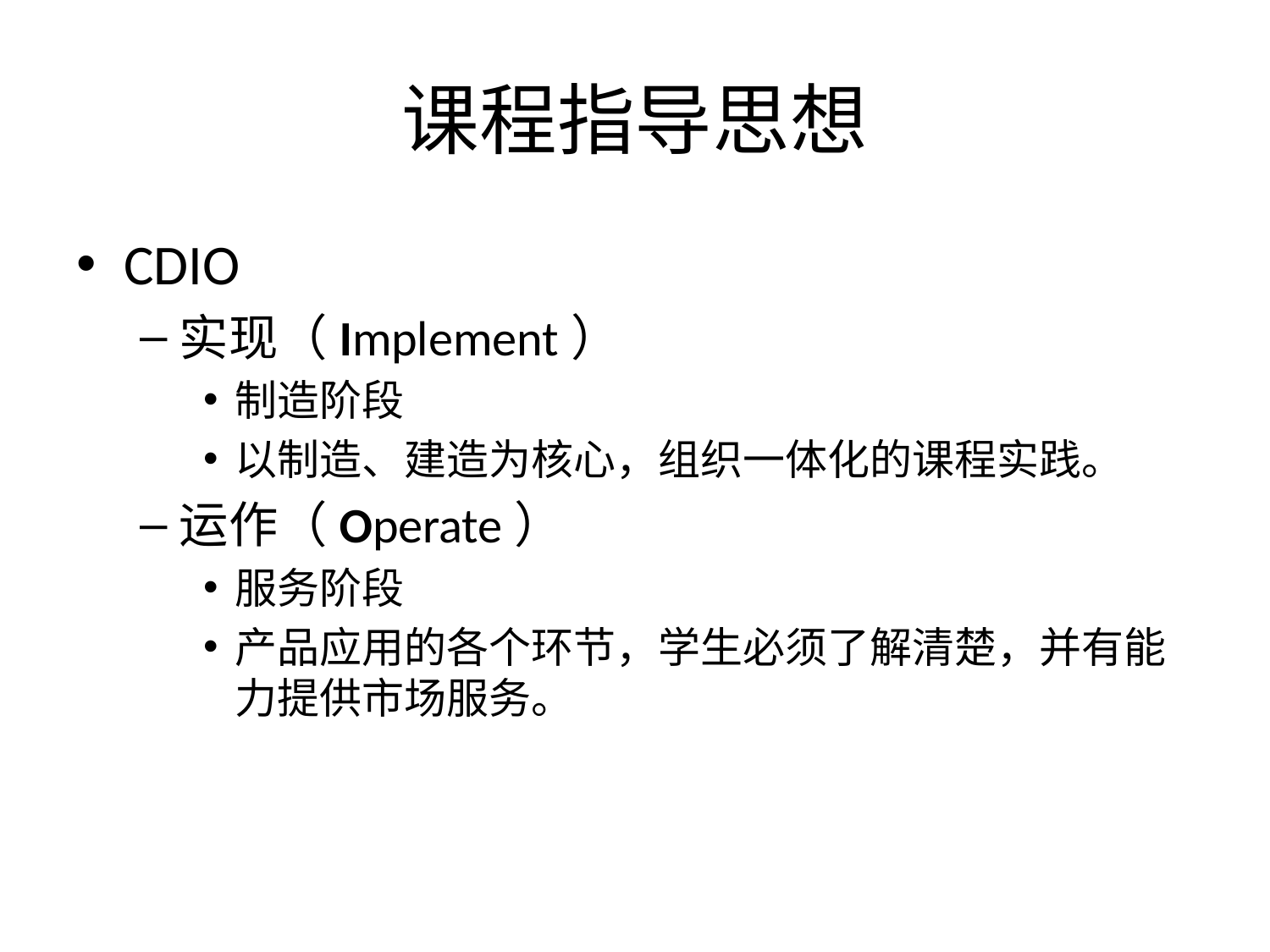

# 课程指导思想
CDIO
实现（Implement）
制造阶段
以制造、建造为核心，组织一体化的课程实践。
运作（Operate）
服务阶段
产品应用的各个环节，学生必须了解清楚，并有能力提供市场服务。